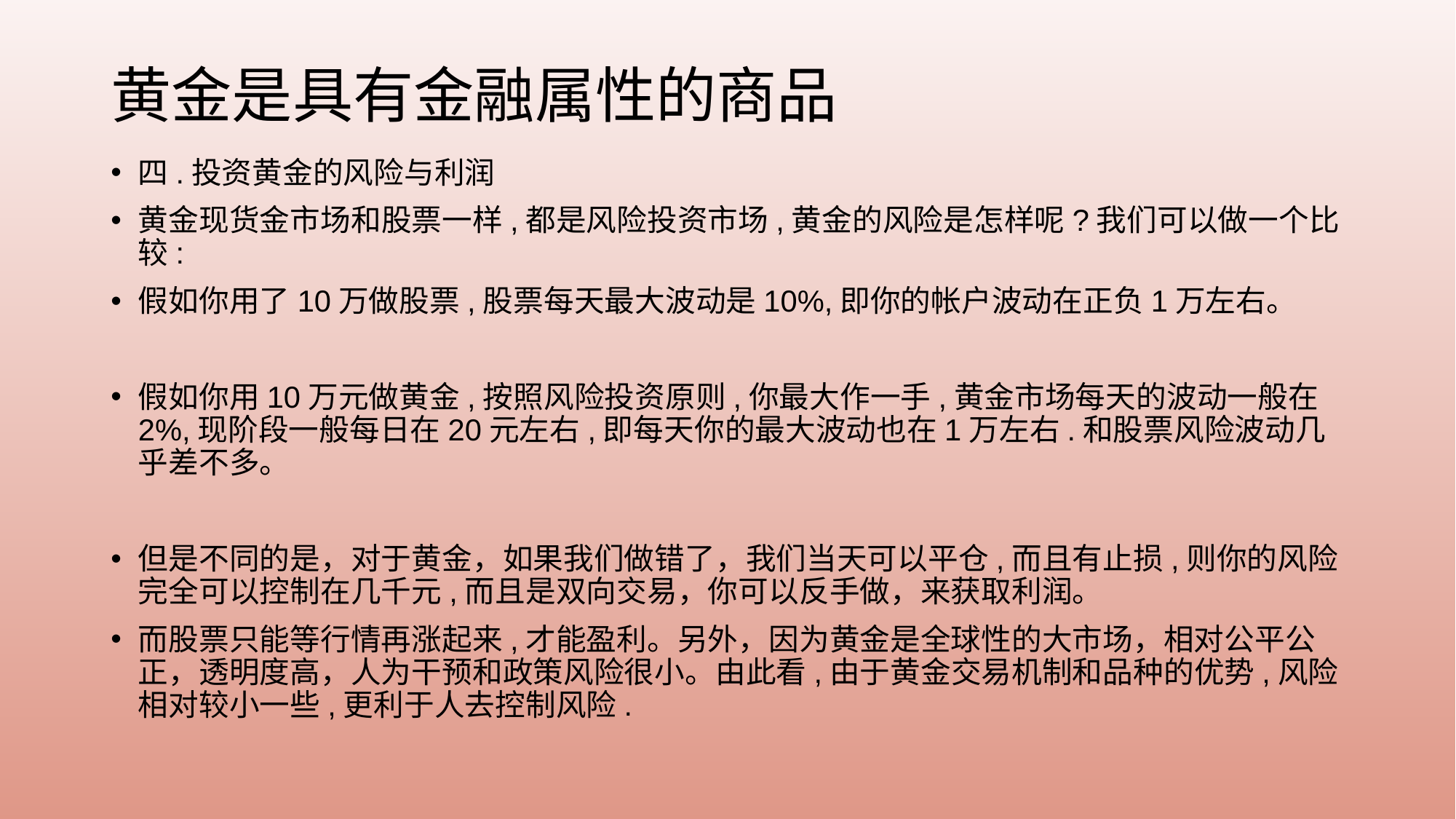

# 黄金是具有金融属性的商品
四.投资黄金的风险与利润
黄金现货金市场和股票一样,都是风险投资市场,黄金的风险是怎样呢?我们可以做一个比较:
假如你用了10万做股票,股票每天最大波动是10%,即你的帐户波动在正负1万左右。

假如你用10万元做黄金,按照风险投资原则,你最大作一手,黄金市场每天的波动一般在2%,现阶段一般每日在20元左右,即每天你的最大波动也在1万左右.和股票风险波动几乎差不多。

但是不同的是，对于黄金，如果我们做错了，我们当天可以平仓,而且有止损,则你的风险完全可以控制在几千元,而且是双向交易，你可以反手做，来获取利润。
而股票只能等行情再涨起来,才能盈利。另外，因为黄金是全球性的大市场，相对公平公正，透明度高，人为干预和政策风险很小。由此看,由于黄金交易机制和品种的优势,风险相对较小一些,更利于人去控制风险.